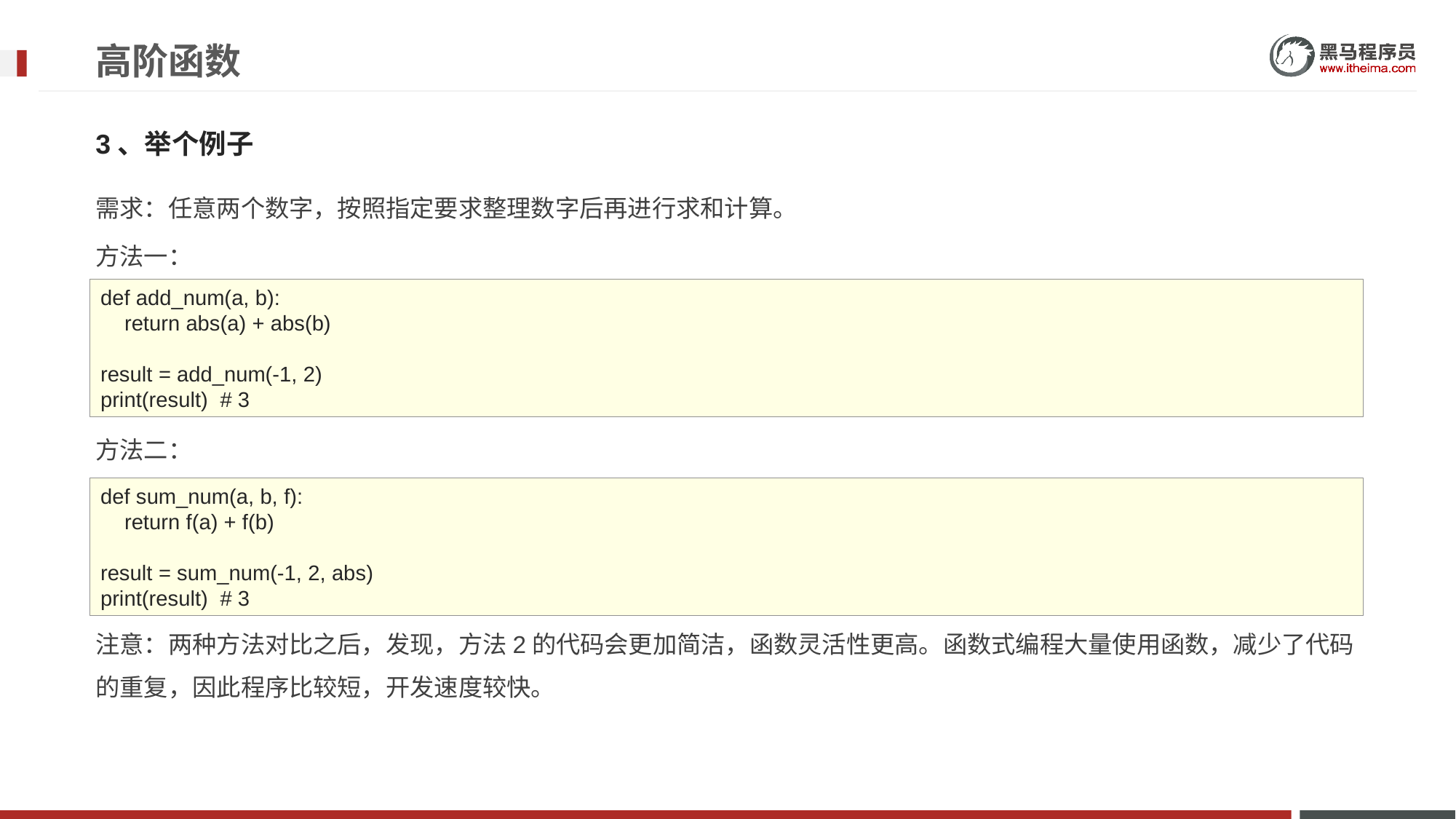

# 高阶函数
3、举个例子
需求：任意两个数字，按照指定要求整理数字后再进行求和计算。
方法一：

方法二：

注意：两种方法对比之后，发现，方法2的代码会更加简洁，函数灵活性更高。函数式编程大量使用函数，减少了代码的重复，因此程序比较短，开发速度较快。
def add_num(a, b):
    return abs(a) + abs(b)

result = add_num(-1, 2)
print(result)  # 3
def sum_num(a, b, f):
    return f(a) + f(b)

result = sum_num(-1, 2, abs)
print(result)  # 3